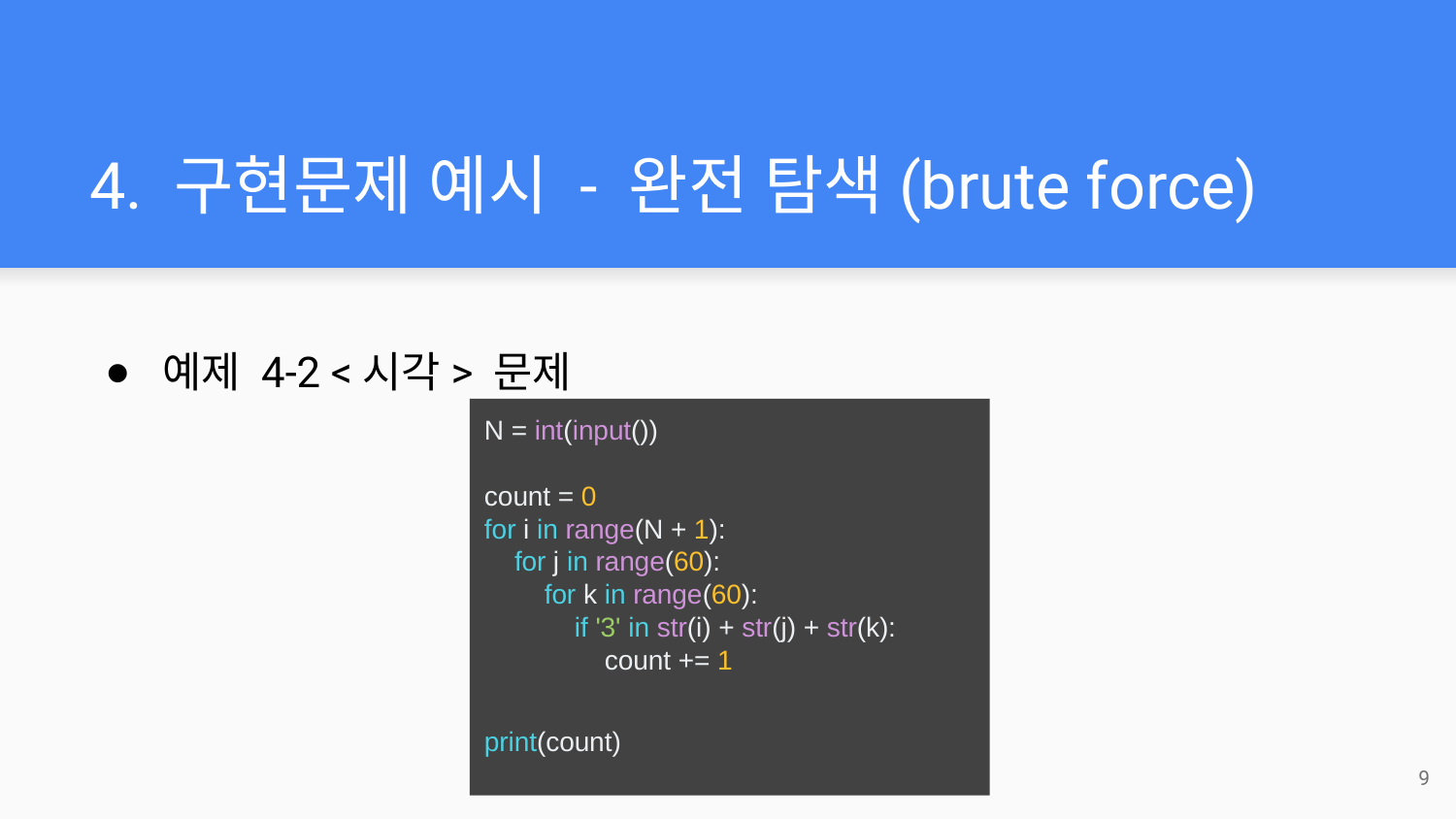

# 4. 구현문제 예시 - 완전 탐색(brute force)
예제 4-2 <시각> 문제

N = int(input())

count = 0
for i in range(N + 1):
    for j in range(60):
        for k in range(60):
            if '3' in str(i) + str(j) + str(k):
                count += 1

print(count)

9